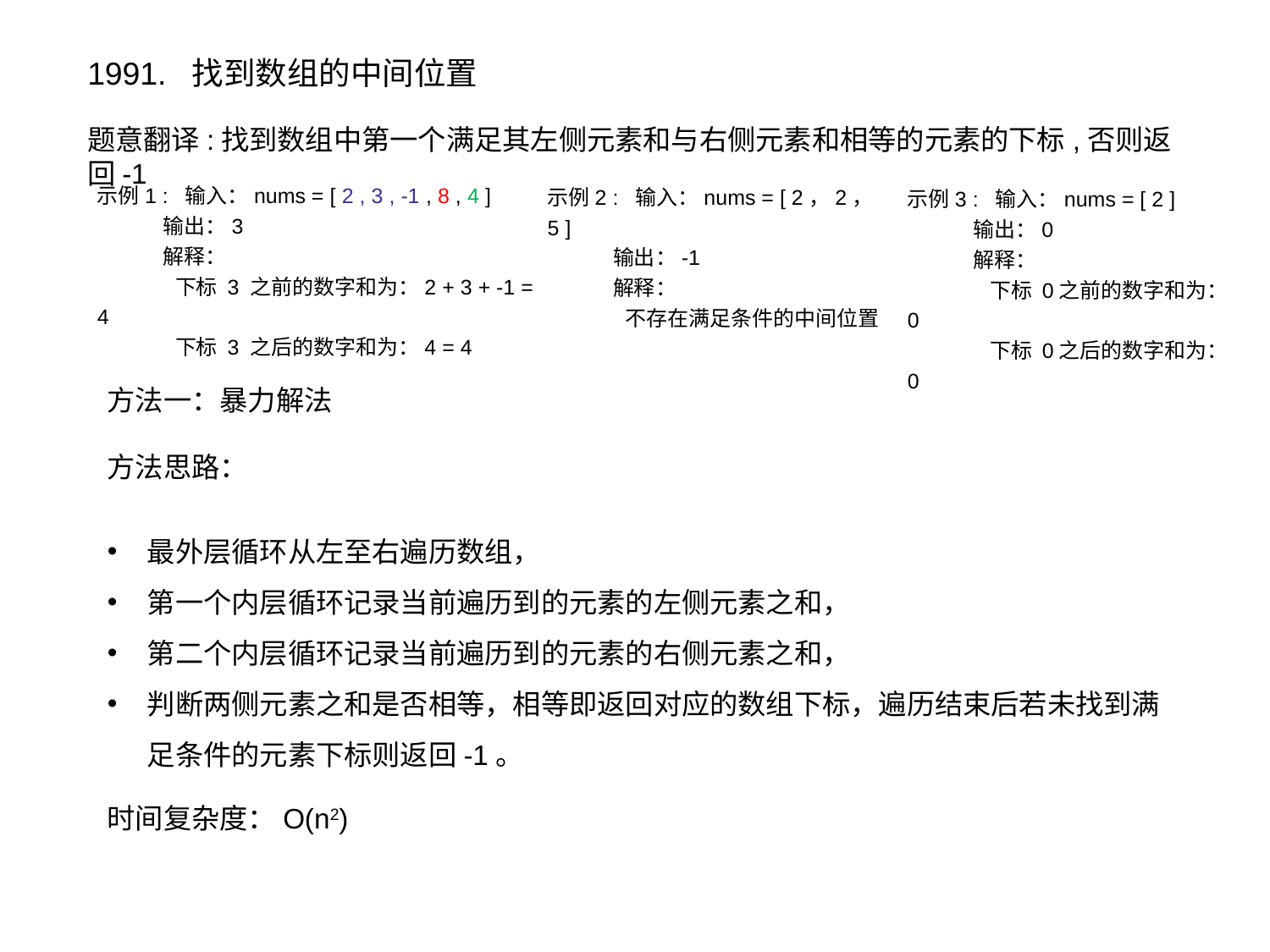

1991.  找到数组的中间位置
题意翻译:找到数组中第一个满足其左侧元素和与右侧元素和相等的元素的下标,否则返回-1

示例1 :  输入：nums = [ 2 , 3 , -1 , 8 , 4 ]
             输出：3
             解释：
  下标 3 之前的数字和为：2 + 3 + -1 = 4
  下标 3 之后的数字和为：4 = 4

示例2 :  输入：nums = [ 2，2，5 ]
             输出：-1
             解释：
  不存在满足条件的中间位置
示例3 :  输入：nums = [ 2 ]
             输出：0
             解释：
   下标 0之前的数字和为：0
   下标 0之后的数字和为：0
方法一：暴力解法

方法思路：

最外层循环从左至右遍历数组，
第一个内层循环记录当前遍历到的元素的左侧元素之和，
第二个内层循环记录当前遍历到的元素的右侧元素之和，
判断两侧元素之和是否相等，相等即返回对应的数组下标，遍历结束后若未找到满足条件的元素下标则返回-1。

时间复杂度：O(n2)